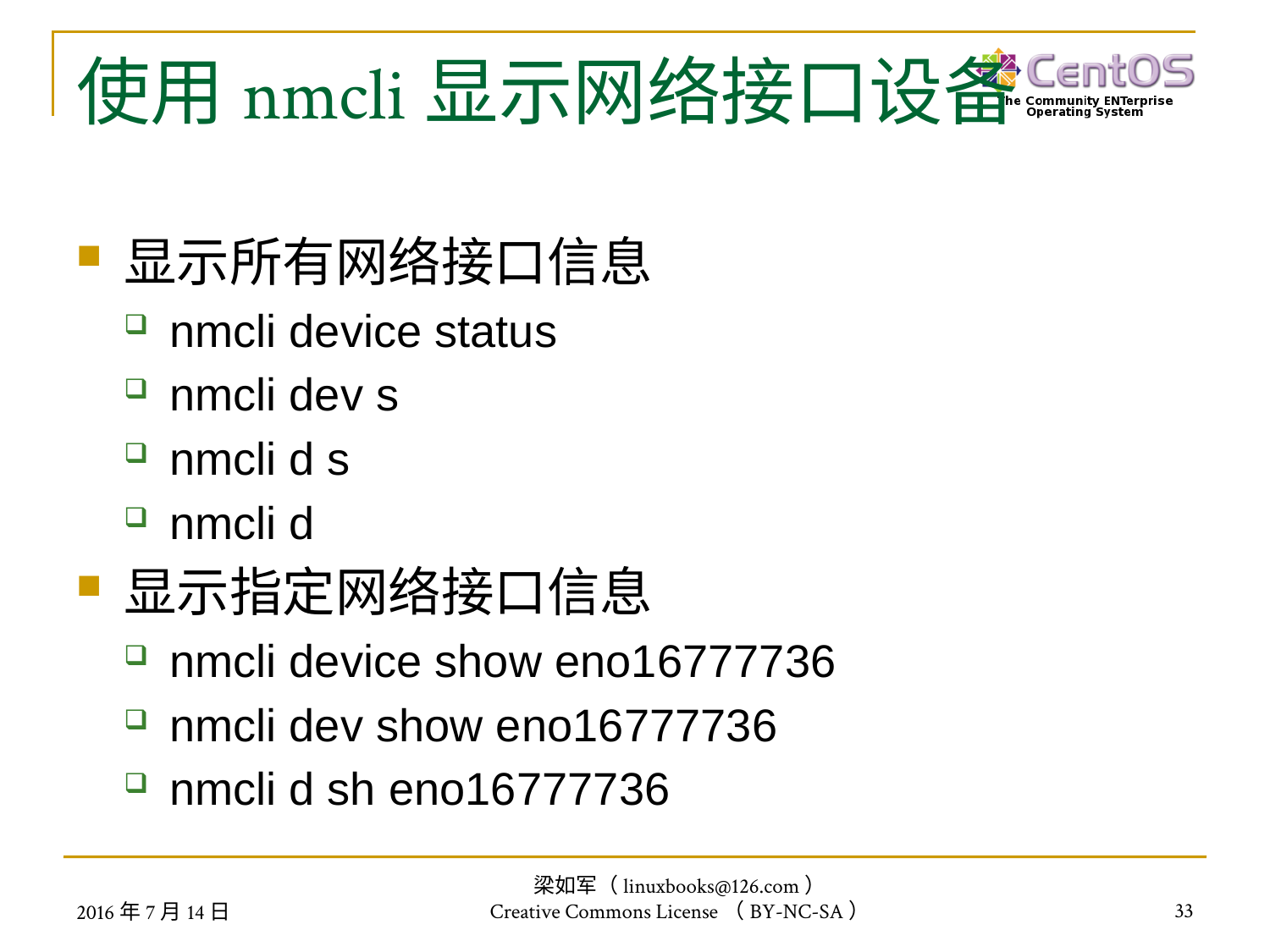

# 使用nmcli显示网络接口设备
显示所有网络接口信息
nmcli device status
nmcli dev s
nmcli d s
nmcli d
显示指定网络接口信息
nmcli device show eno16777736
nmcli dev show eno16777736
nmcli d sh eno16777736
梁如军（linuxbooks@126.com）
Creative Commons License（BY-NC-SA）
2016年7月14日
33